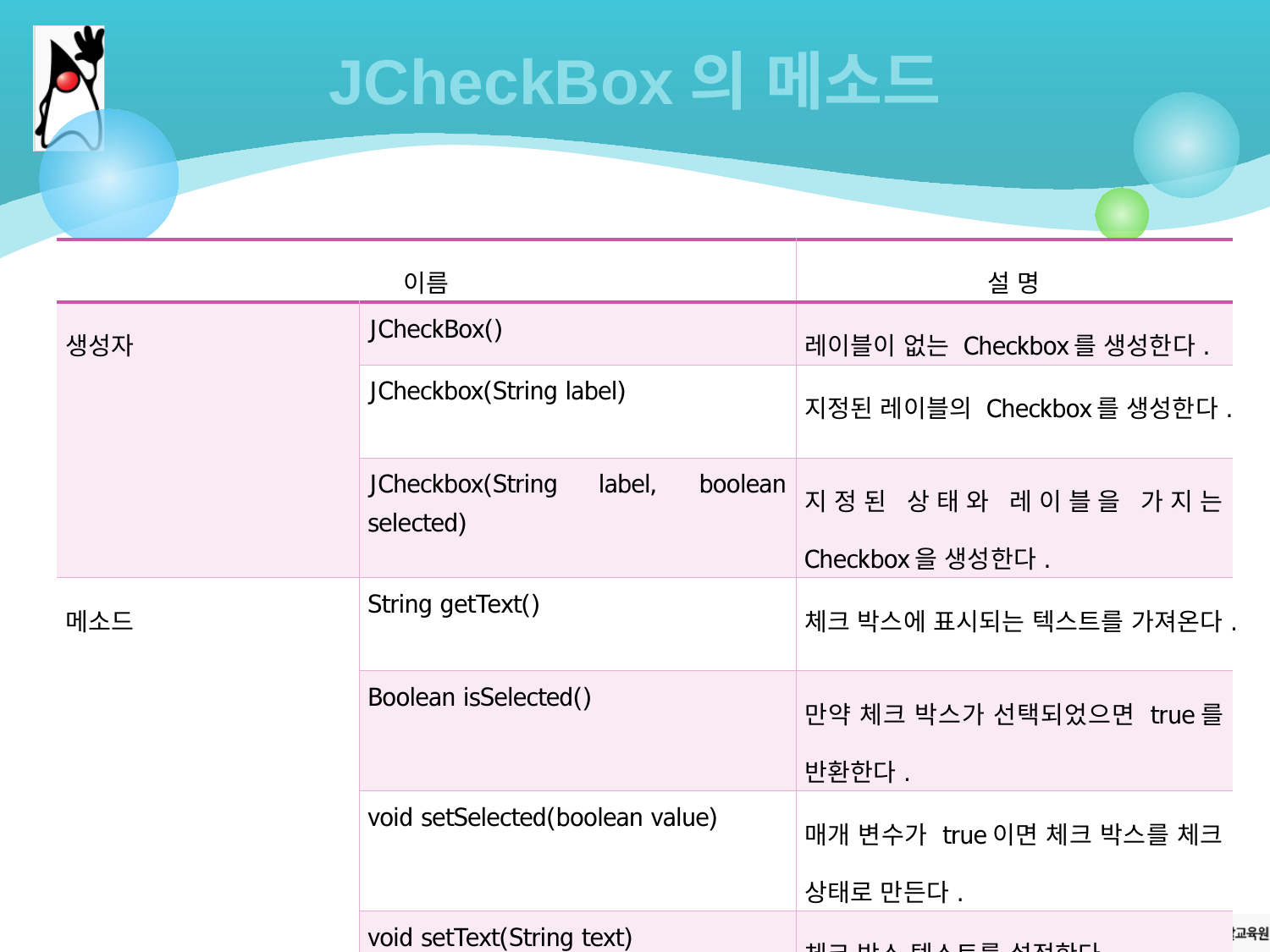

# JCheckBox의 메소드
| 이름 |  | 설 명 |
| --- | --- | --- |
| 생성자 | JCheckBox() | 레이블이 없는 Checkbox를 생성한다. |
|  | JCheckbox(String label) | 지정된 레이블의 Checkbox를 생성한다. |
|  | JCheckbox(String label, boolean selected) | 지정된 상태와 레이블을 가지는 Checkbox을 생성한다. |
| 메소드 | String getText() | 체크 박스에 표시되는 텍스트를 가져온다. |
|  | Boolean isSelected() | 만약 체크 박스가 선택되었으면 true를 반환한다. |
|  | void setSelected(boolean value) | 매개 변수가 true이면 체크 박스를 체크 상태로 만든다. |
|  | void setText(String text) | 체크 박스 텍스트를 설정한다. |